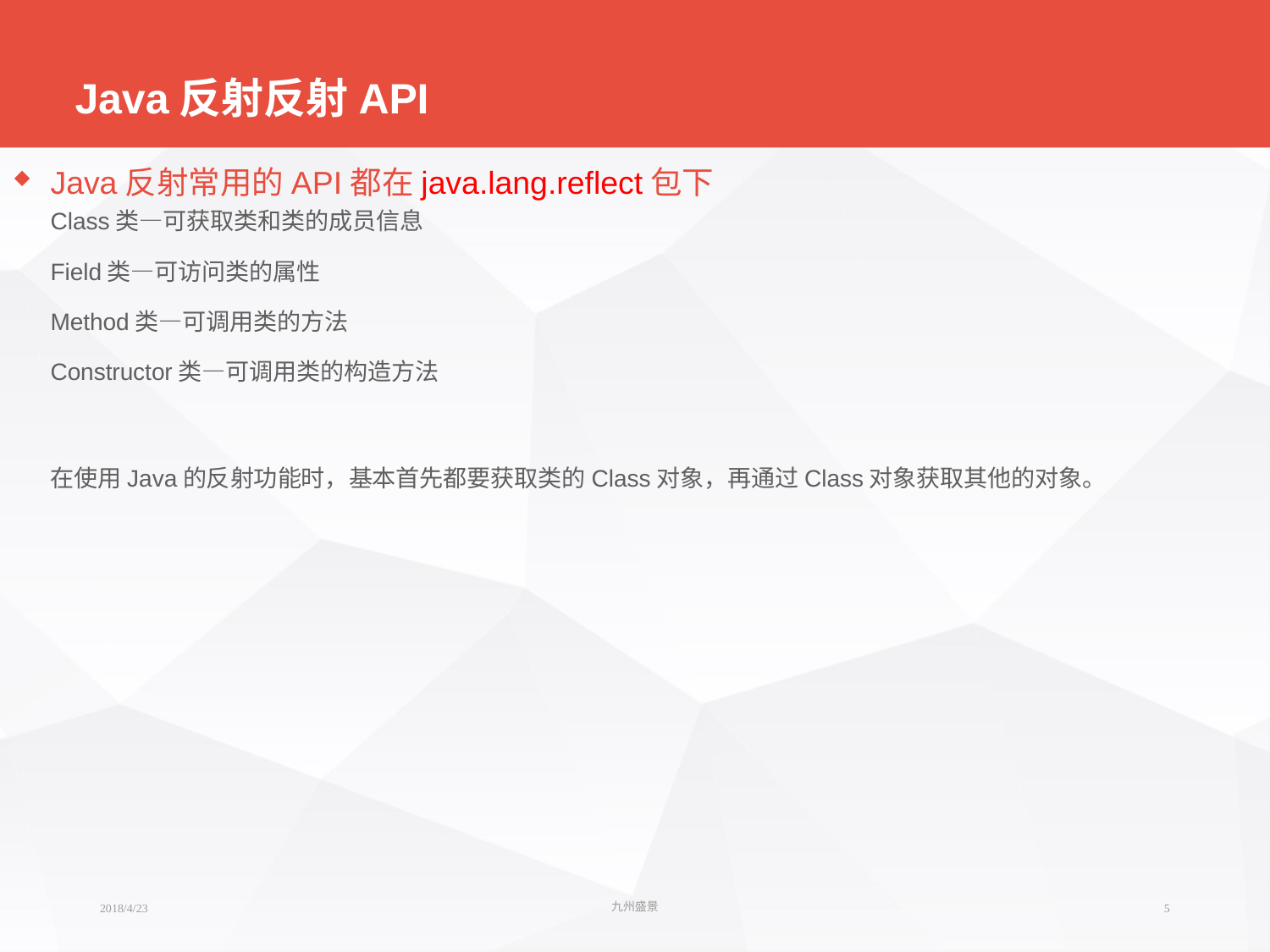

# Java反射反射API
Java反射常用的API都在java.lang.reflect包下
Class类—可获取类和类的成员信息
Field类—可访问类的属性
Method类—可调用类的方法
Constructor类—可调用类的构造方法

在使用Java的反射功能时，基本首先都要获取类的Class对象，再通过Class对象获取其他的对象。

2018/4/23
九州盛景
5